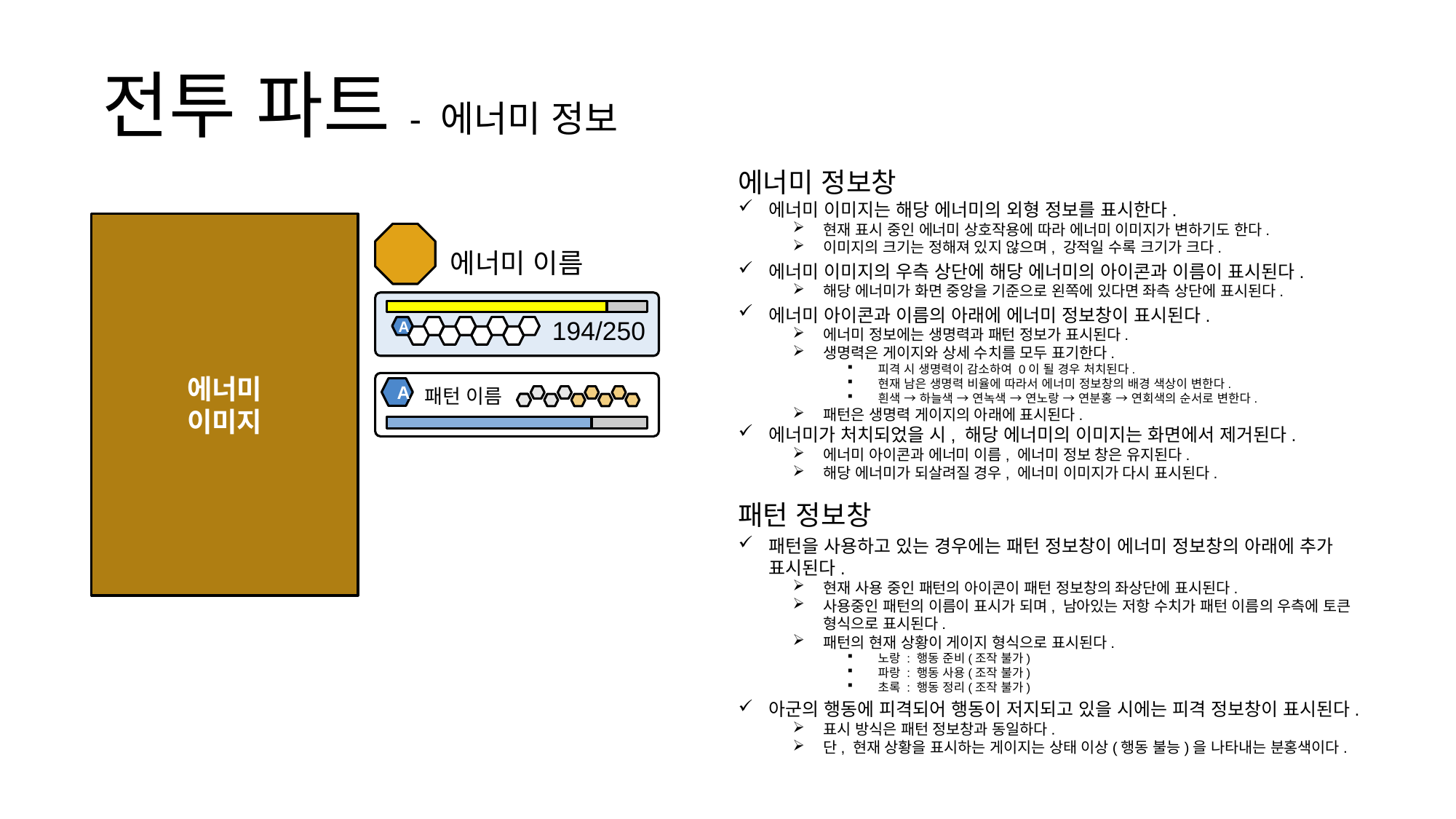

전투 파트 - 에너미 정보
에너미 정보창
에너미 이미지는 해당 에너미의 외형 정보를 표시한다.
현재 표시 중인 에너미 상호작용에 따라 에너미 이미지가 변하기도 한다.
이미지의 크기는 정해져 있지 않으며, 강적일 수록 크기가 크다.

에너미 이미지의 우측 상단에 해당 에너미의 아이콘과 이름이 표시된다.
해당 에너미가 화면 중앙을 기준으로 왼쪽에 있다면 좌측 상단에 표시된다.

에너미 아이콘과 이름의 아래에 에너미 정보창이 표시된다.
에너미 정보에는 생명력과 패턴 정보가 표시된다.
생명력은 게이지와 상세 수치를 모두 표기한다.
피격 시 생명력이 감소하여 0이 될 경우 처치된다.
현재 남은 생명력 비율에 따라서 에너미 정보창의 배경 색상이 변한다.
흰색 → 하늘색 → 연녹색 → 연노랑 → 연분홍 → 연회색의 순서로 변한다.
패턴은 생명력 게이지의 아래에 표시된다.
에너미가 처치되었을 시, 해당 에너미의 이미지는 화면에서 제거된다.
에너미 아이콘과 에너미 이름, 에너미 정보 창은 유지된다.
해당 에너미가 되살려질 경우, 에너미 이미지가 다시 표시된다.
에너미
이미지

에너미 이름

194/250

A

A
패턴 이름

패턴 정보창

패턴을 사용하고 있는 경우에는 패턴 정보창이 에너미 정보창의 아래에 추가 표시된다.
현재 사용 중인 패턴의 아이콘이 패턴 정보창의 좌상단에 표시된다.
사용중인 패턴의 이름이 표시가 되며, 남아있는 저항 수치가 패턴 이름의 우측에 토큰 형식으로 표시된다.
패턴의 현재 상황이 게이지 형식으로 표시된다.
노랑 : 행동 준비(조작 불가)
파랑 : 행동 사용(조작 불가)
초록 : 행동 정리(조작 불가)

아군의 행동에 피격되어 행동이 저지되고 있을 시에는 피격 정보창이 표시된다.
표시 방식은 패턴 정보창과 동일하다.
단, 현재 상황을 표시하는 게이지는 상태 이상(행동 불능)을 나타내는 분홍색이다.